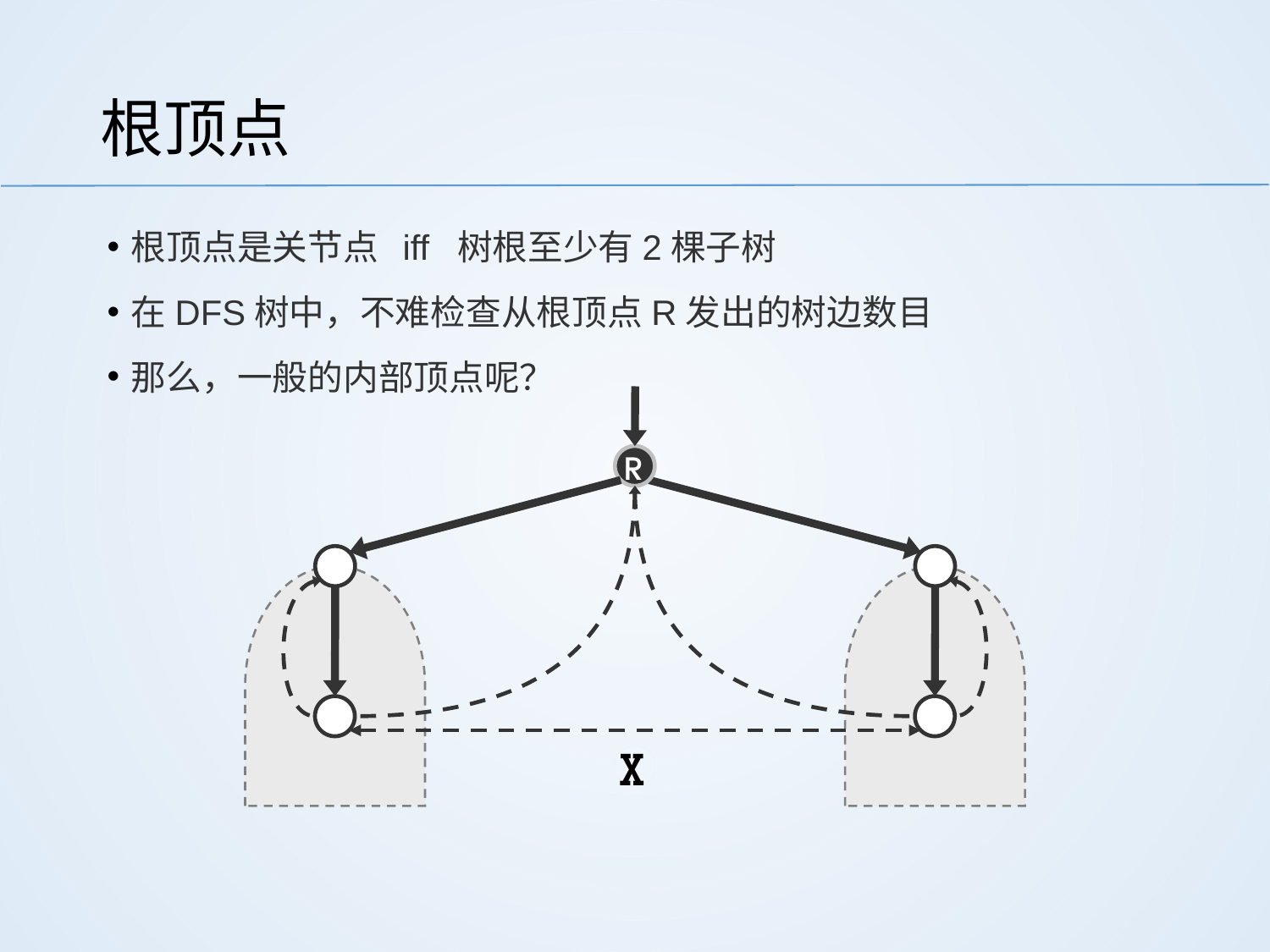

# 根顶点
根顶点是关节点  iff  树根至少有2棵子树
在DFS树中，不难检查从根顶点R发出的树边数目
那么，一般的内部顶点呢？
R

X